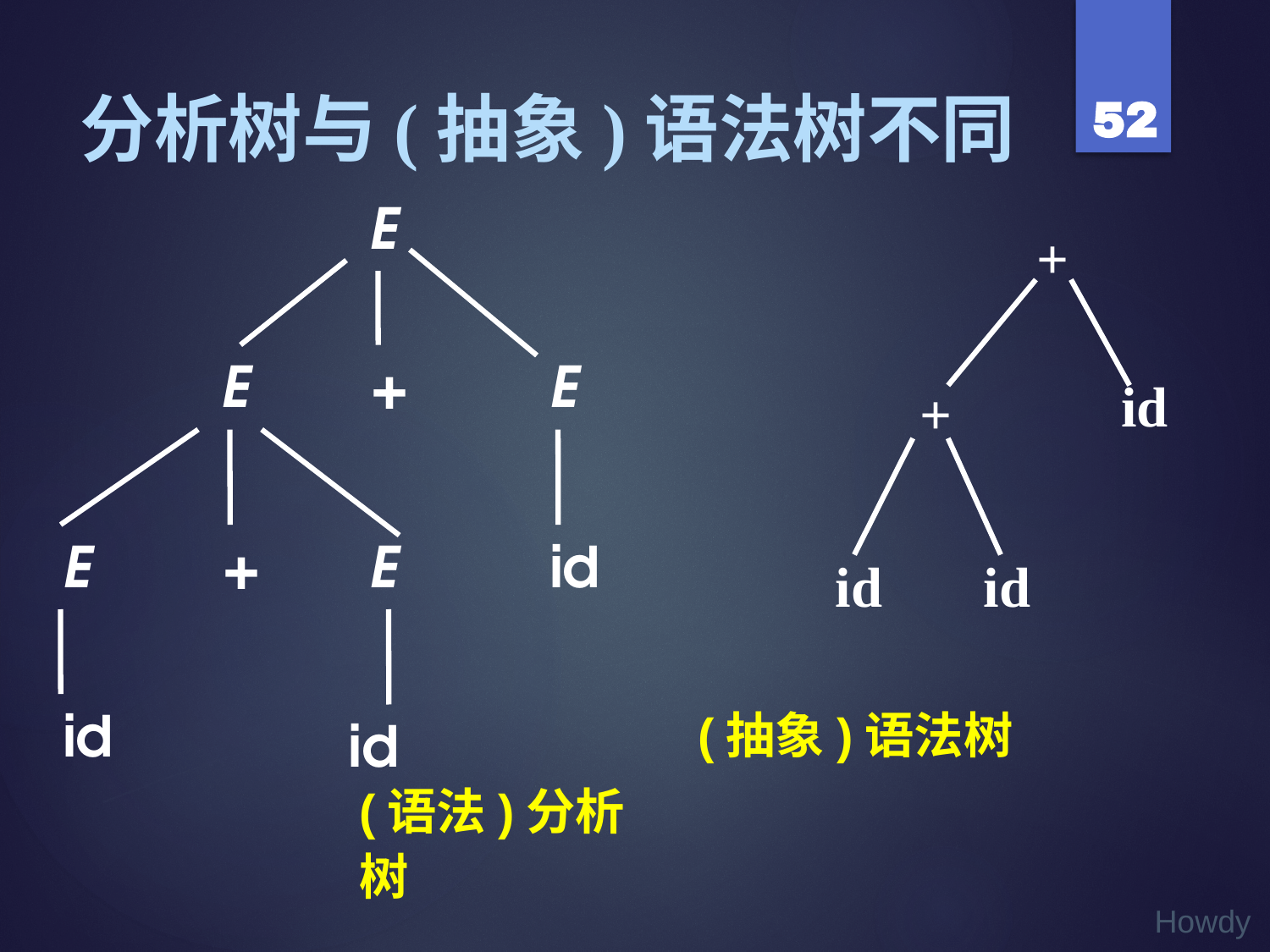

# 分析树与(抽象)语法树不同
E
E
+
E
E
+
E
id
id
id

(语法)分析树
+
id
+
id
id

(抽象)语法树